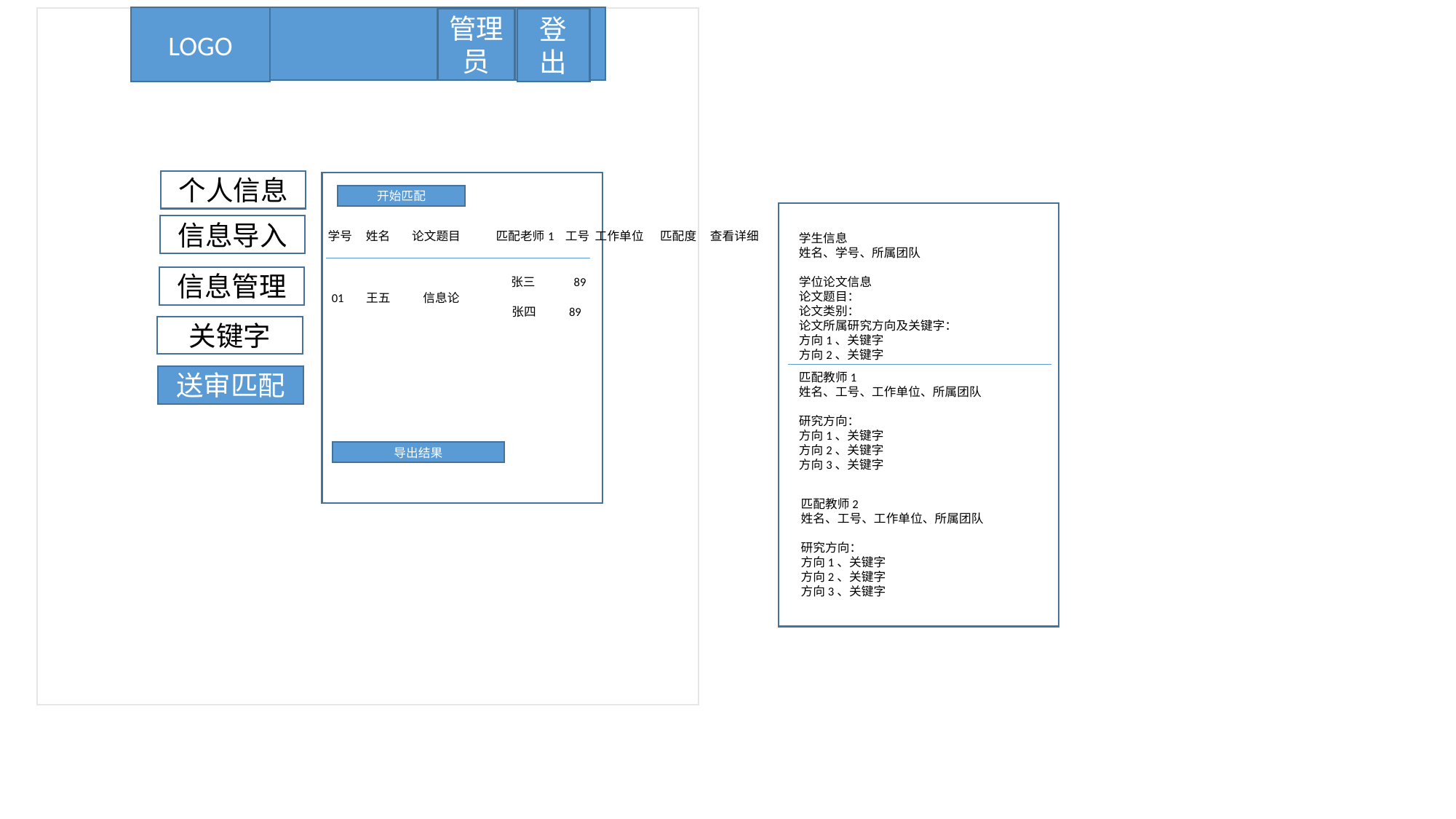

LOGO

管理员
登出
个人信息

开始匹配

信息导入
学号     姓名        论文题目             匹配老师1   工号  工作单位      匹配度     查看详细
学生信息
姓名、学号、所属团队

学位论文信息
论文题目：
论文类别：
论文所属研究方向及关键字：
方向1、关键字
方向2、关键字

信息管理
                                                                 张三             89
01       王五            信息论
                                                                  张四           89
关键字
匹配教师1
姓名、工号、工作单位、所属团队

研究方向：
方向1、关键字
方向2、关键字
方向3、关键字
送审匹配
导出结果
匹配教师2
姓名、工号、工作单位、所属团队

研究方向：
方向1、关键字
方向2、关键字
方向3、关键字